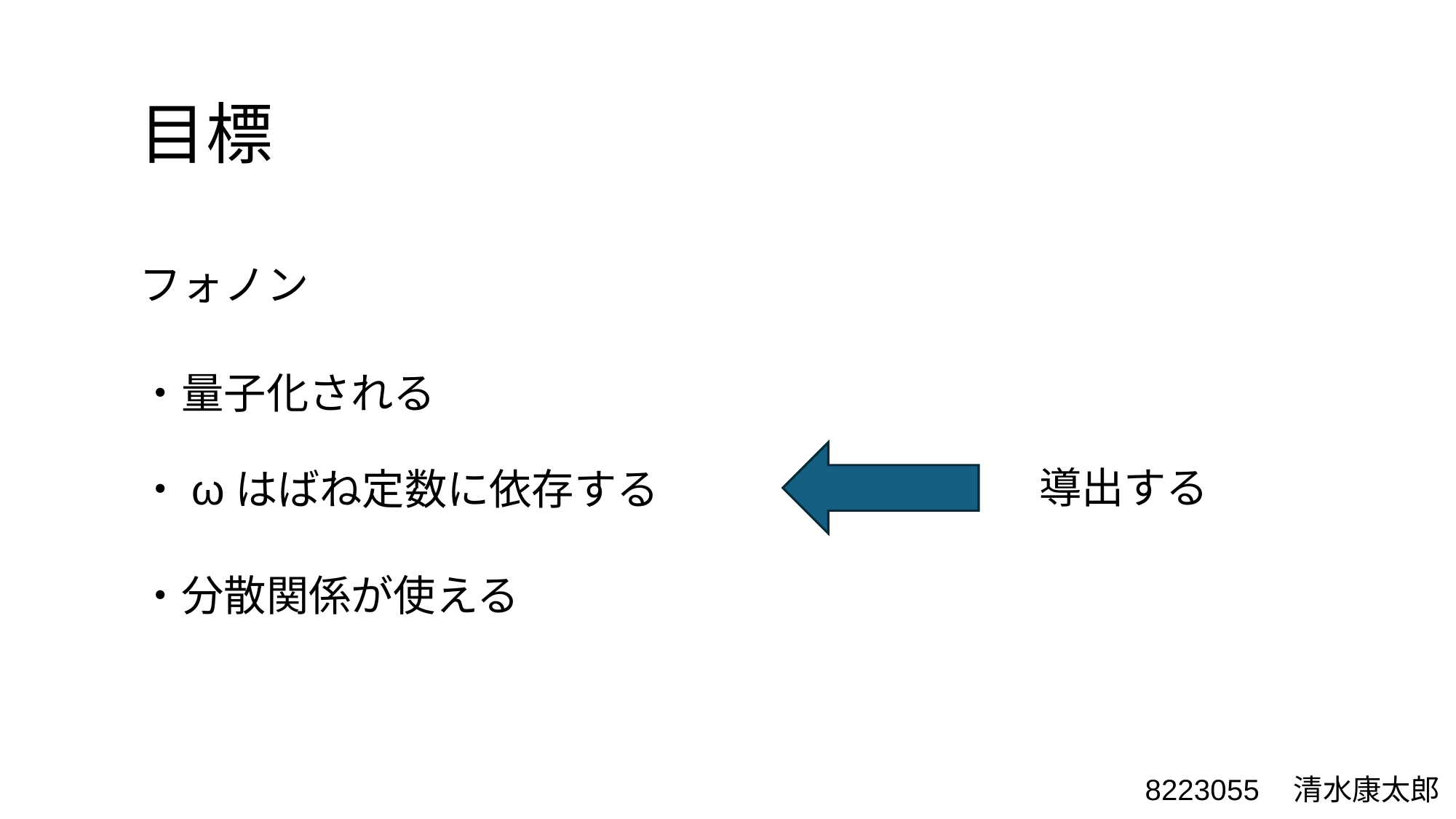

目標
フォノン
・量子化される

導出する
・ωはばね定数に依存する
・分散関係が使える
8223055　清水康太郎